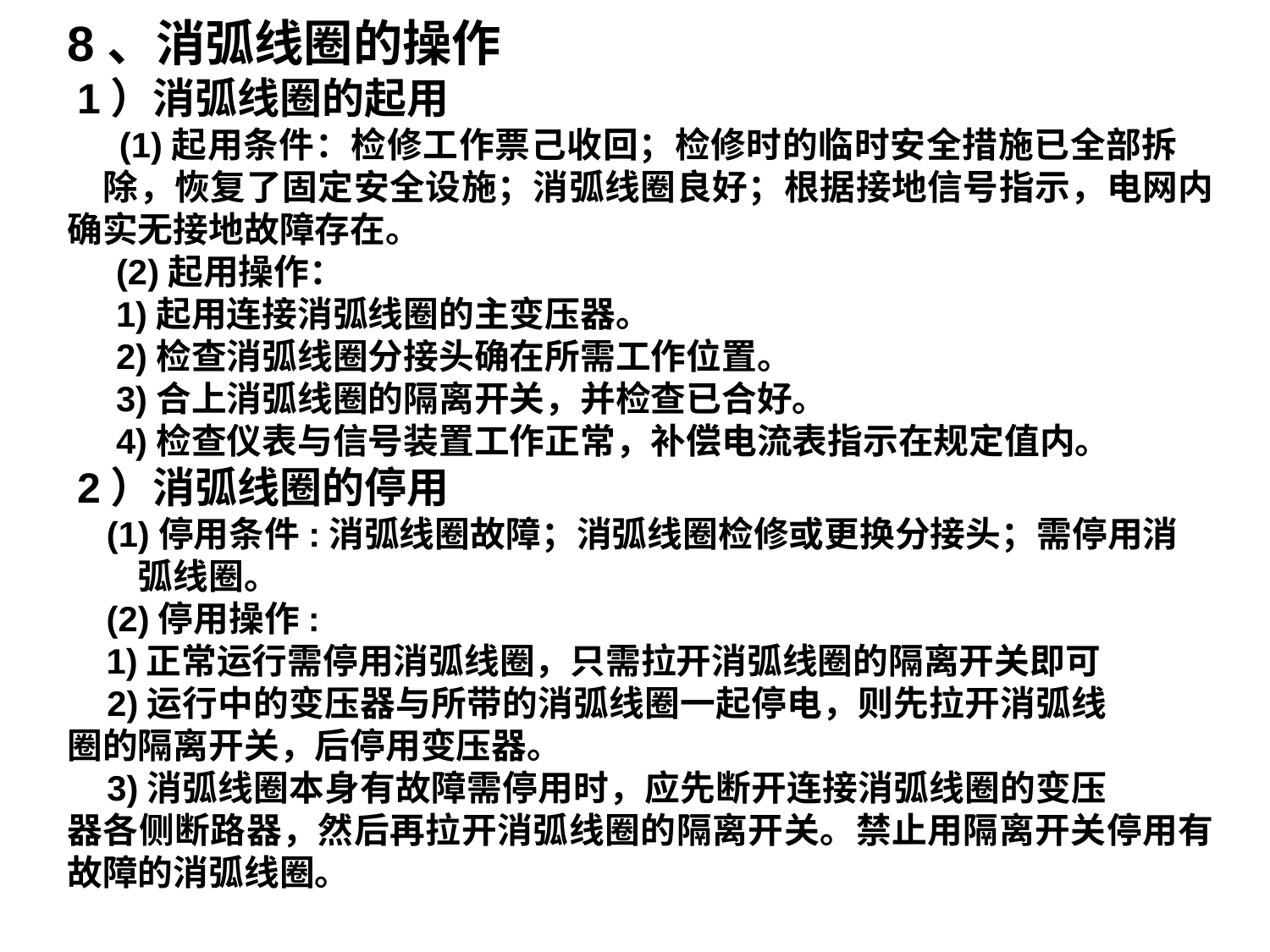

8、消弧线圈的操作
 1）消弧线圈的起用
     (1)起用条件：检修工作票己收回；检修时的临时安全措施已全部拆　　除，恢复了固定安全设施；消弧线圈良好；根据接地信号指示，电网内确实无接地故障存在。
     (2)起用操作：
     1)起用连接消弧线圈的主变压器。
     2)检查消弧线圈分接头确在所需工作位置。
     3)合上消弧线圈的隔离开关，并检查已合好。
     4)检查仪表与信号装置工作正常，补偿电流表指示在规定值内。
 2）消弧线圈的停用
    (1)停用条件:消弧线圈故障；消弧线圈检修或更换分接头；需停用消　　　弧线圈。
    (2)停用操作:
    1)正常运行需停用消弧线圈，只需拉开消弧线圈的隔离开关即可
    2)运行中的变压器与所带的消弧线圈一起停电，则先拉开消弧线　　　圈的隔离开关，后停用变压器。
    3)消弧线圈本身有故障需停用时，应先断开连接消弧线圈的变压　　　器各侧断路器，然后再拉开消弧线圈的隔离开关。禁止用隔离开关停用有故障的消弧线圈。